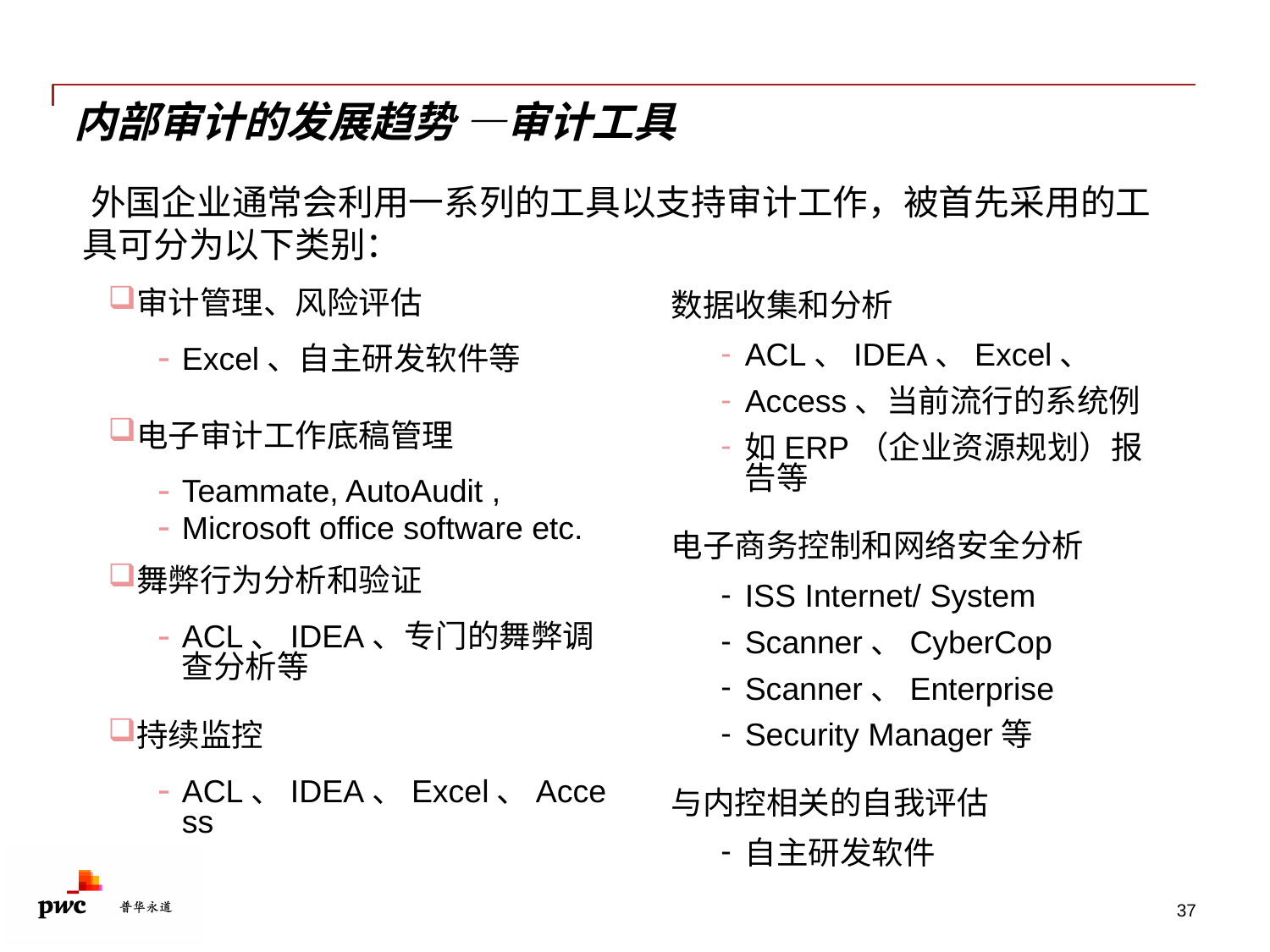

# 内部审计的发展趋势 —审计工具
      外国企业通常会利用一系列的工具以支持审计工作，被首先采用的工具可分为以下类别：

数据收集和分析
ACL、IDEA、Excel、
Access、当前流行的系统例
如ERP（企业资源规划）报告等
电子商务控制和网络安全分析
ISS Internet/ System
Scanner、CyberCop
Scanner、Enterprise
Security Manager等
与内控相关的自我评估
自主研发软件

审计管理、风险评估
Excel、自主研发软件等

电子审计工作底稿管理
Teammate, AutoAudit ,
Microsoft office software etc.
舞弊行为分析和验证
ACL、IDEA、专门的舞弊调查分析等
持续监控
ACL、IDEA、Excel、Access
37